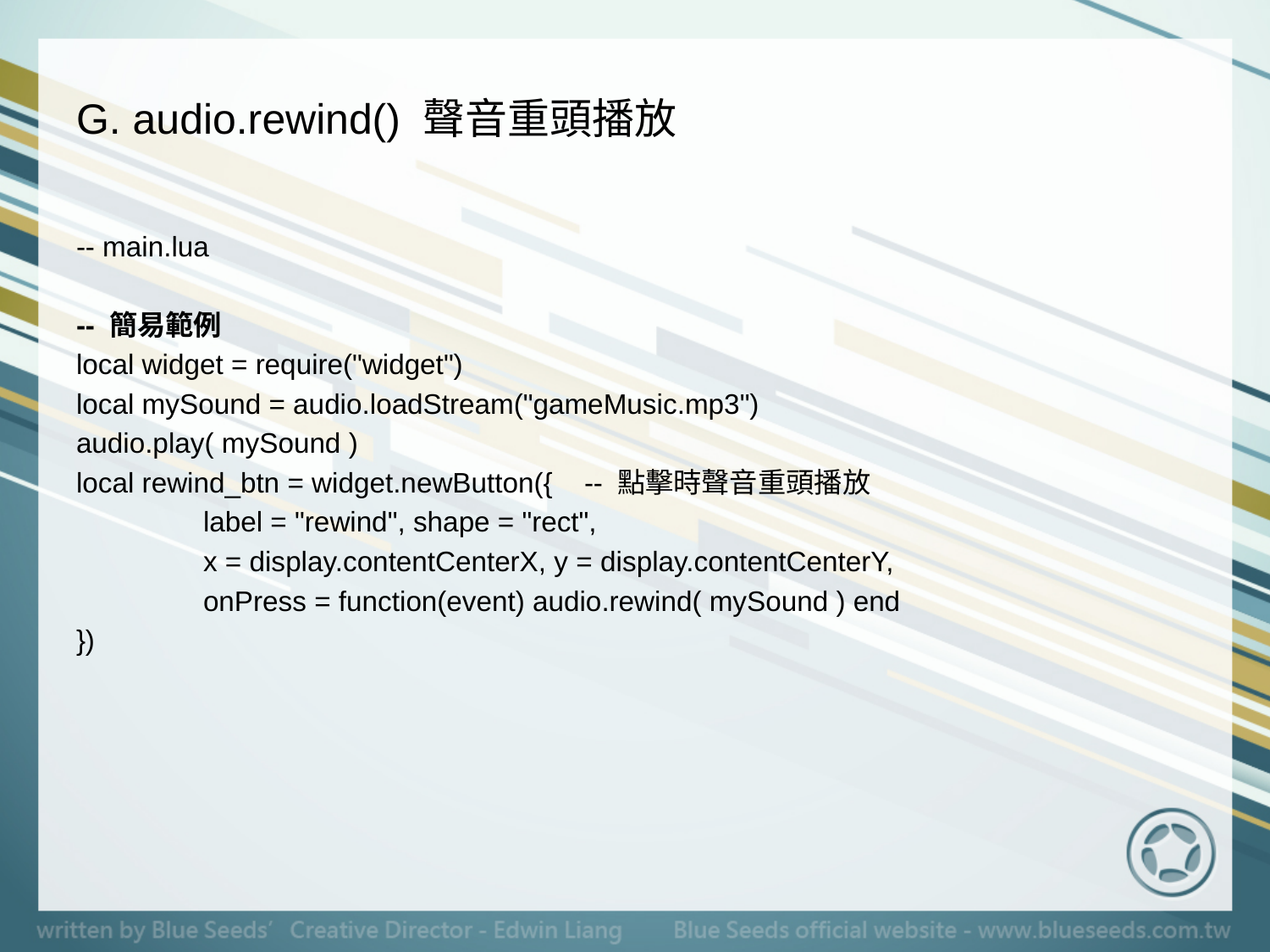

# G. audio.rewind() 聲音重頭播放
-- main.lua

-- 簡易範例
local widget = require("widget")
local mySound = audio.loadStream("gameMusic.mp3")
audio.play( mySound )
local rewind_btn = widget.newButton({	-- 點擊時聲音重頭播放
	label = "rewind", shape = "rect",
	x = display.contentCenterX, y = display.contentCenterY,
	onPress = function(event) audio.rewind( mySound ) end
})